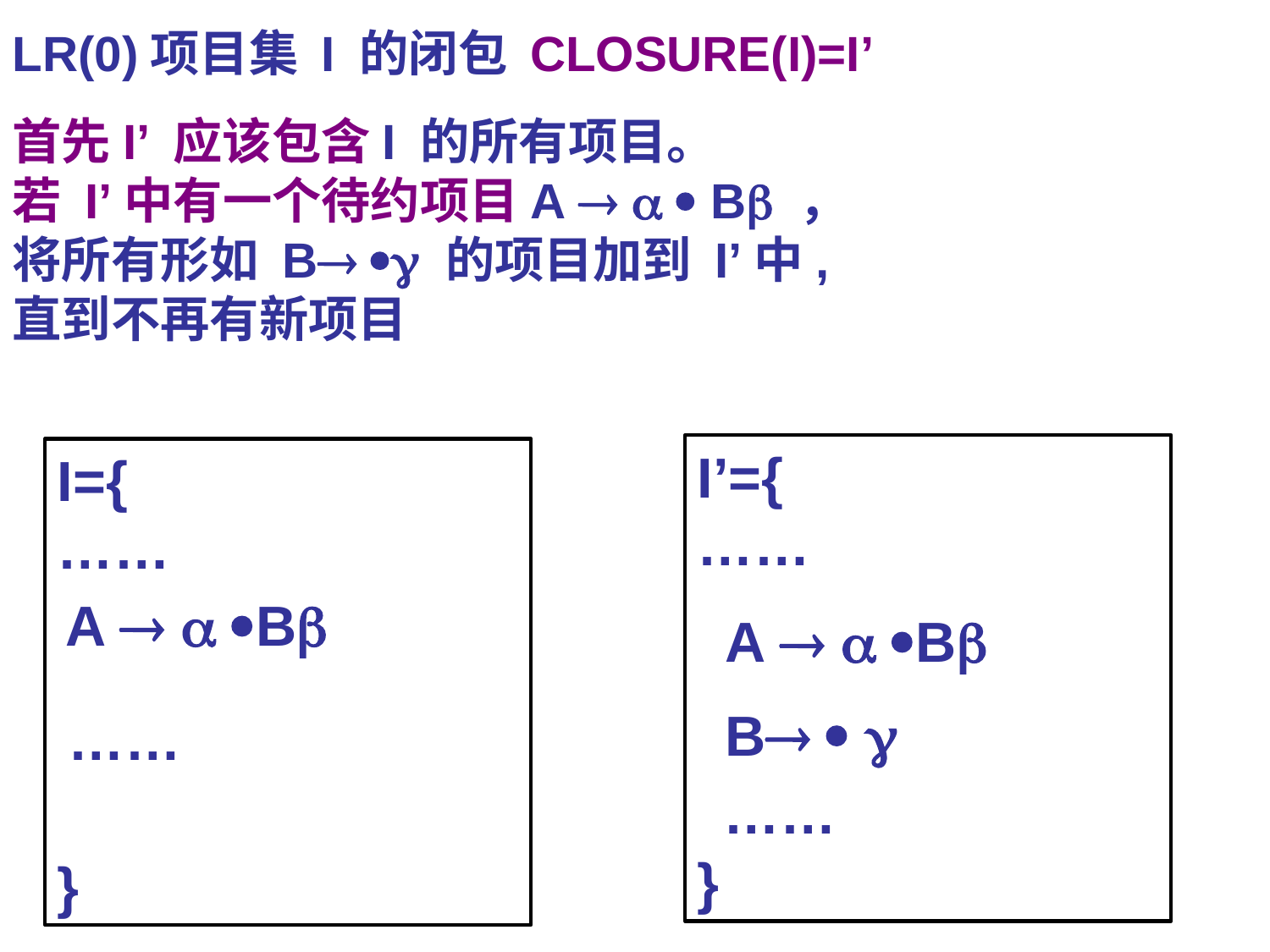

LR(0)项目集 I 的闭包 CLOSURE(I)=I’
首先I’ 应该包含I 的所有项目。
若 I’中有一个待约项目A → α • Bβ ，
将所有形如 B→ •γ 的项目加到 I’中,
直到不再有新项目
I’={
……

}
I={
……

}
A → α •Bβ
A → α •Bβ
B→ • γ
……
……